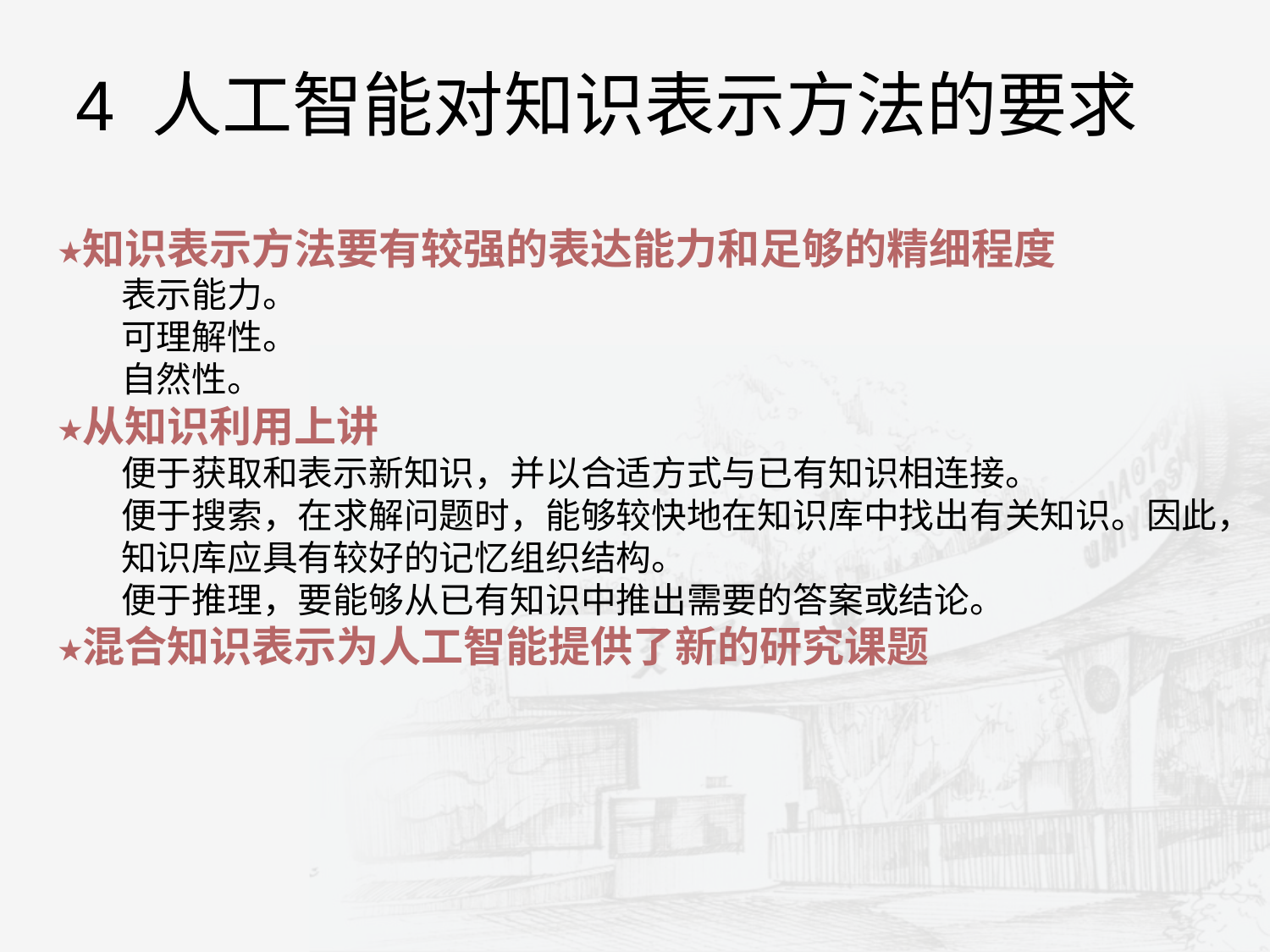

4 人工智能对知识表示方法的要求
知识表示方法要有较强的表达能力和足够的精细程度
表示能力。
可理解性。
自然性。
从知识利用上讲
便于获取和表示新知识，并以合适方式与已有知识相连接。
便于搜索，在求解问题时，能够较快地在知识库中找出有关知识。因此，知识库应具有较好的记忆组织结构。
便于推理，要能够从已有知识中推出需要的答案或结论。
混合知识表示为人工智能提供了新的研究课题
9